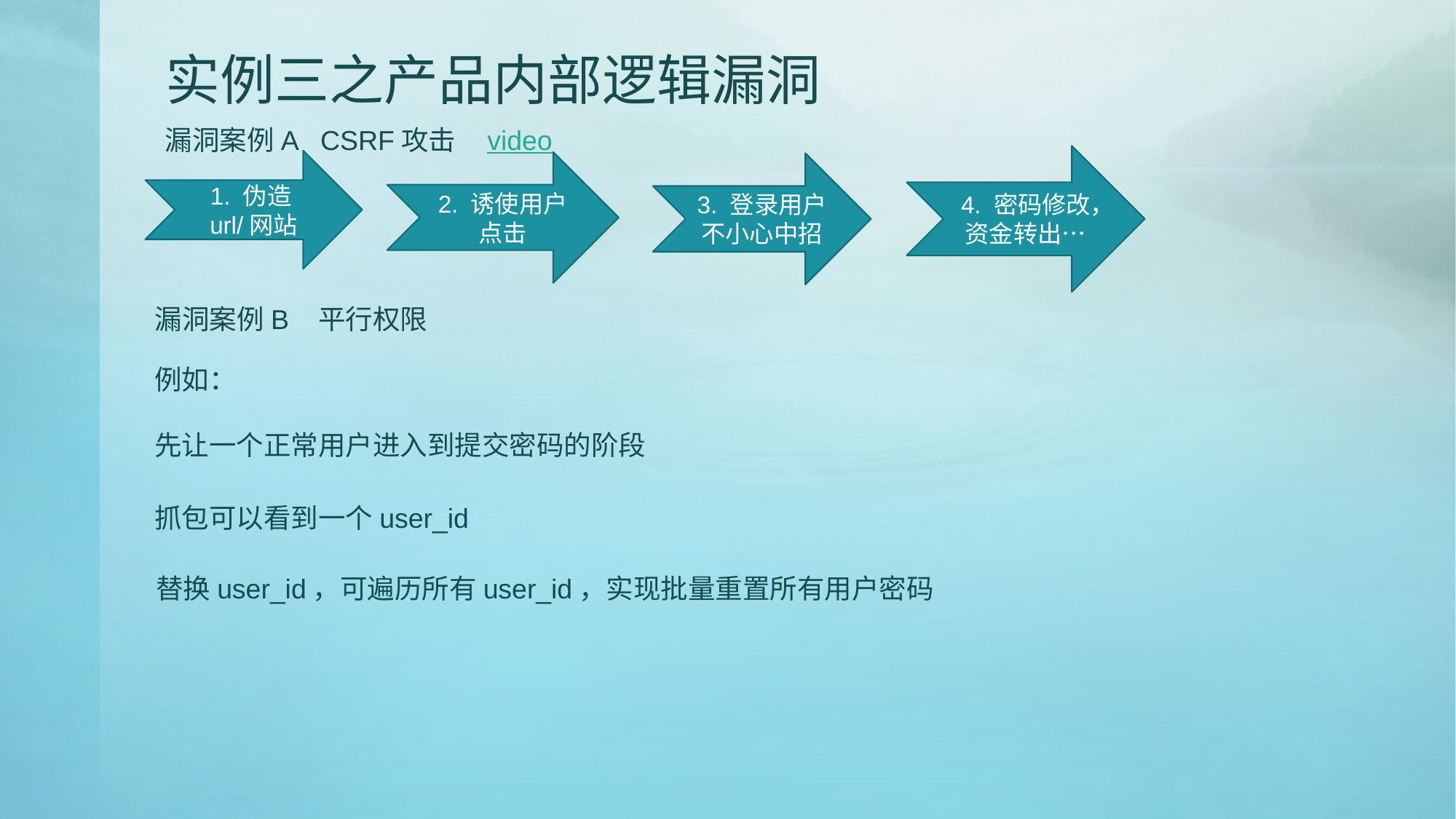

# 实例三之产品内部逻辑漏洞
漏洞案例A   CSRF攻击    video
4. 密码修改，资金转出…
1. 伪造url/网站
2. 诱使用户点击
3. 登录用户不小心中招

漏洞案例B   平行权限
例如：

先让一个正常用户进入到提交密码的阶段

抓包可以看到一个user_id

替换user_id，可遍历所有user_id，实现批量重置所有用户密码